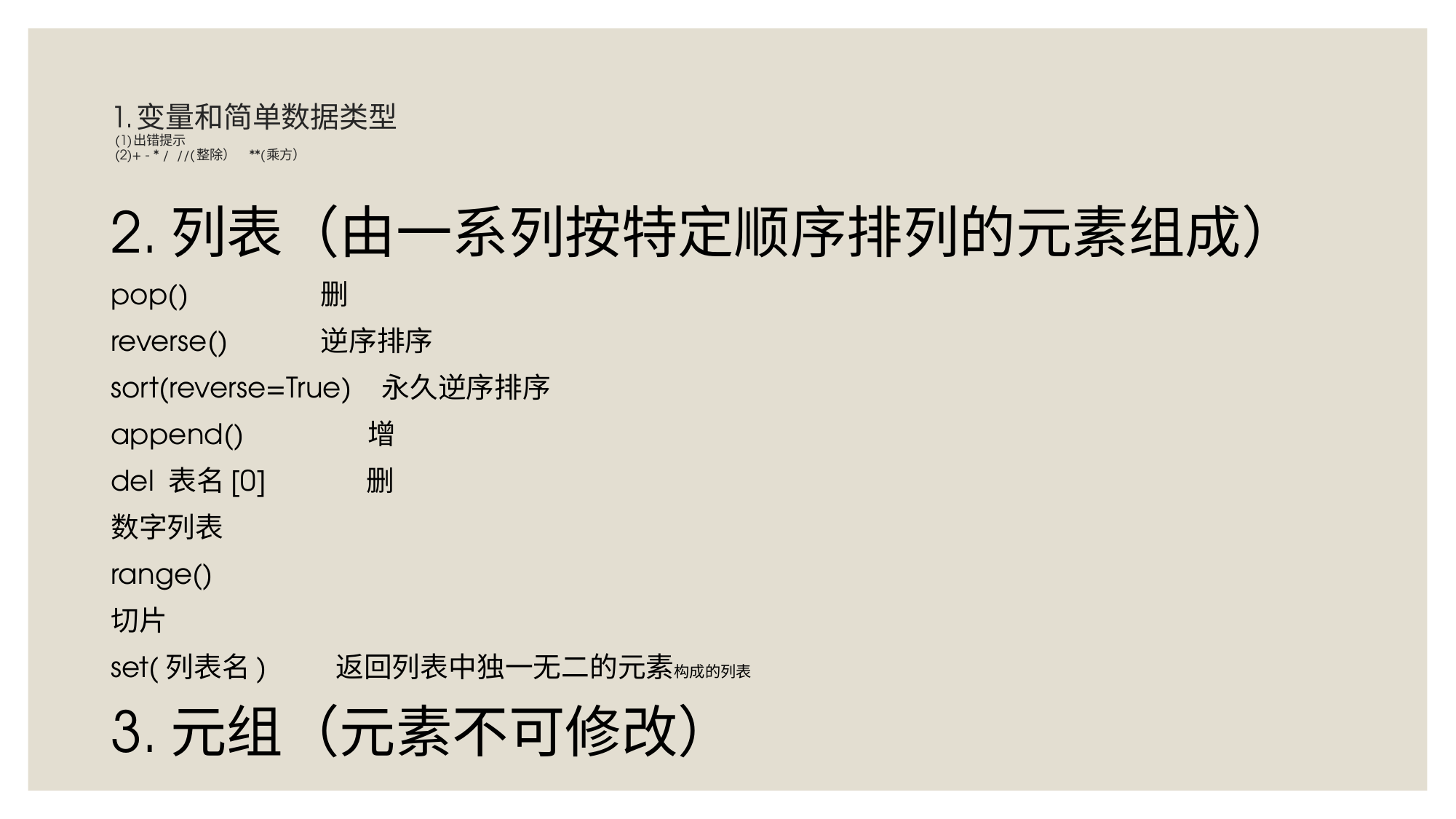

# 1.变量和简单数据类型 (1)出错提示 (2)+ - * /  //(整除）    **(乘方）
2.列表（由一系列按特定顺序排列的元素组成）
pop()                删
reverse()           逆序排序
sort(reverse=True)   永久逆序排序
append()               增
del 表名[0]            删
数字列表
range()
切片
set(列表名)        返回列表中独一无二的元素构成的列表
3.元组（元素不可修改）